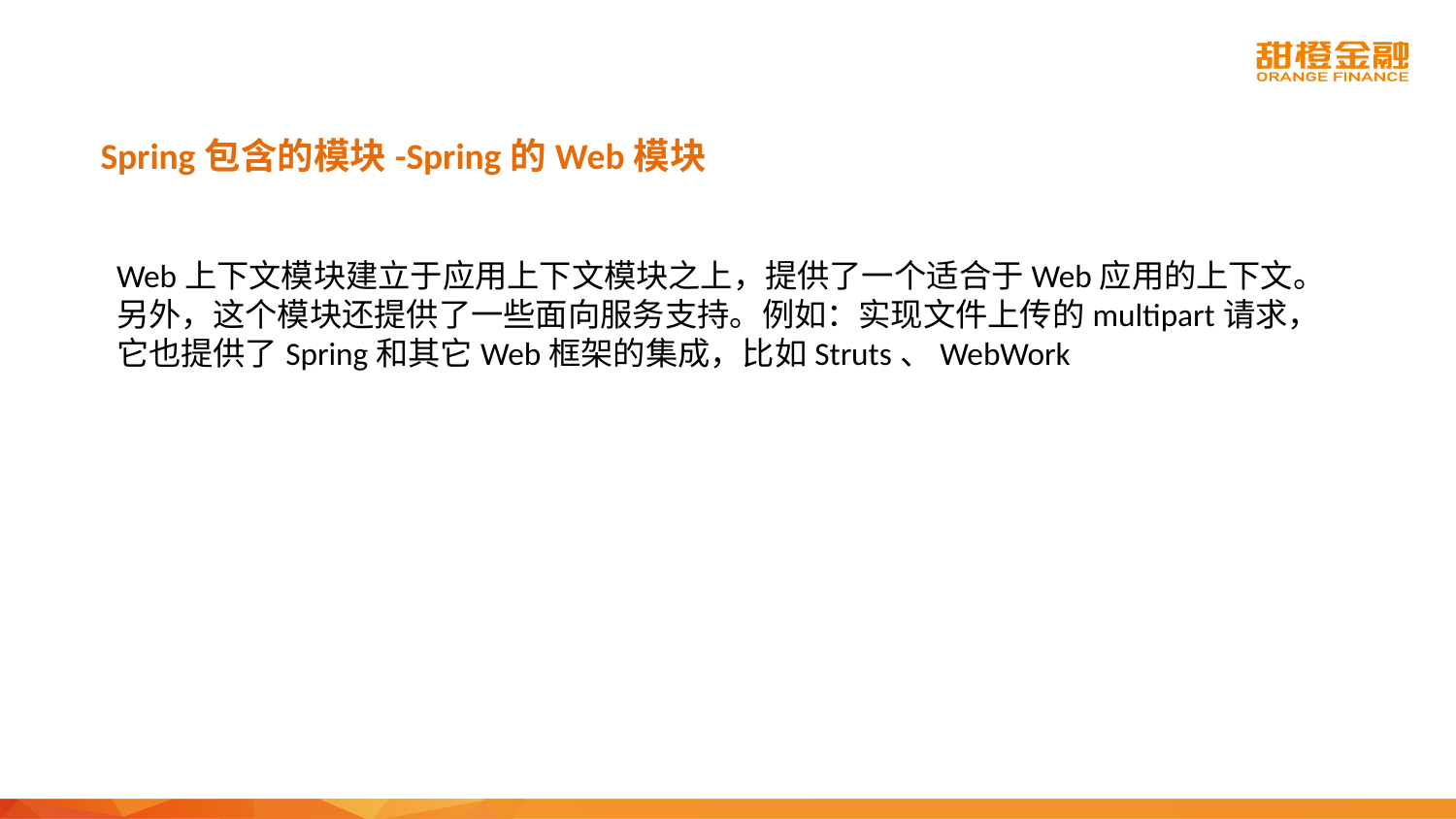

# Spring包含的模块-Spring的Web模块
	Web上下文模块建立于应用上下文模块之上，提供了一个适合于Web应用的上下文。另外，这个模块还提供了一些面向服务支持。例如：实现文件上传的multipart请求，它也提供了Spring和其它Web框架的集成，比如Struts、WebWork